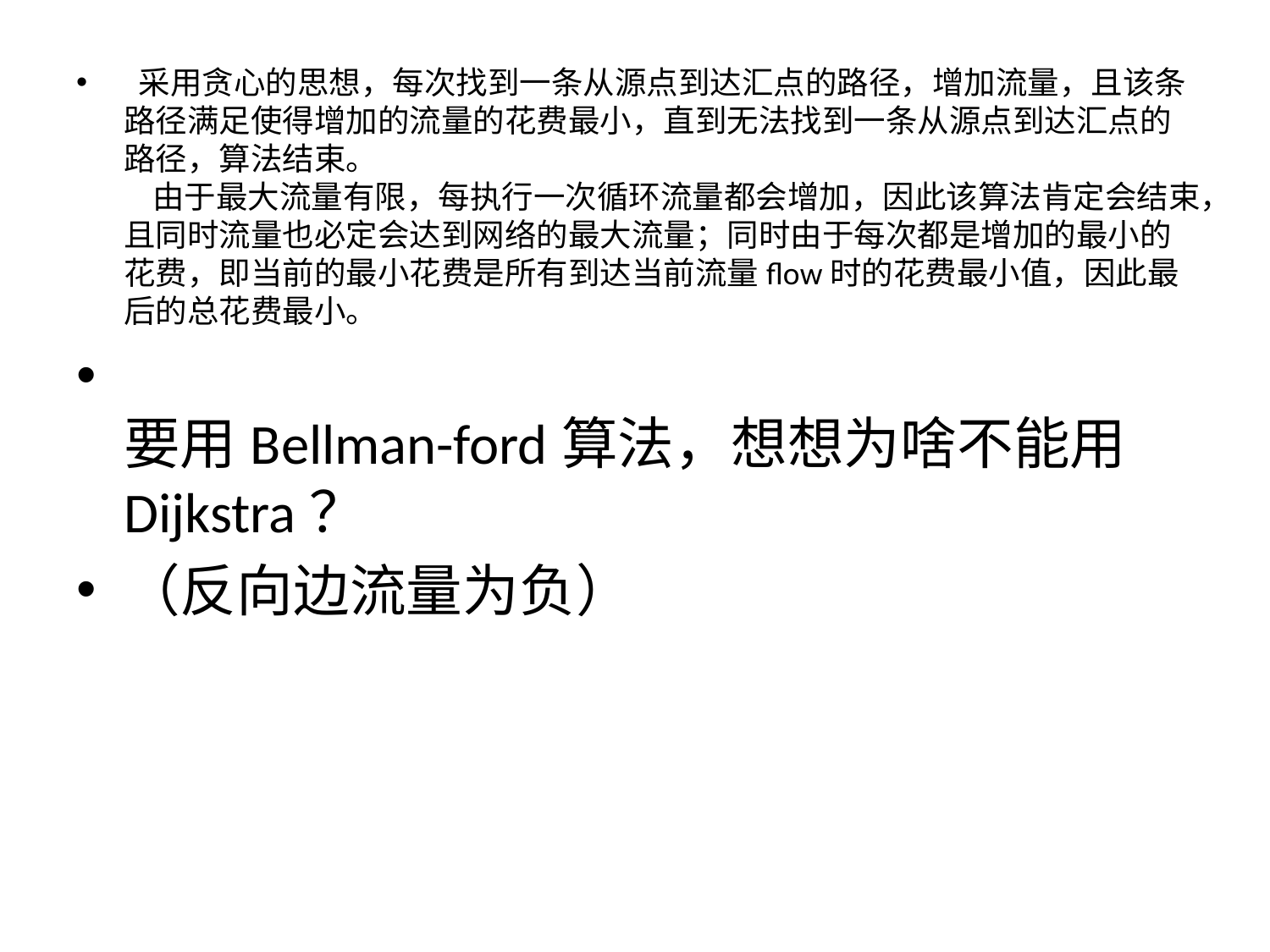

采用贪心的思想，每次找到一条从源点到达汇点的路径，增加流量，且该条路径满足使得增加的流量的花费最小，直到无法找到一条从源点到达汇点的路径，算法结束。 
    由于最大流量有限，每执行一次循环流量都会增加，因此该算法肯定会结束，且同时流量也必定会达到网络的最大流量；同时由于每次都是增加的最小的花费，即当前的最小花费是所有到达当前流量flow时的花费最小值，因此最后的总花费最小。
要用Bellman-ford算法，想想为啥不能用Dijkstra？
（反向边流量为负）